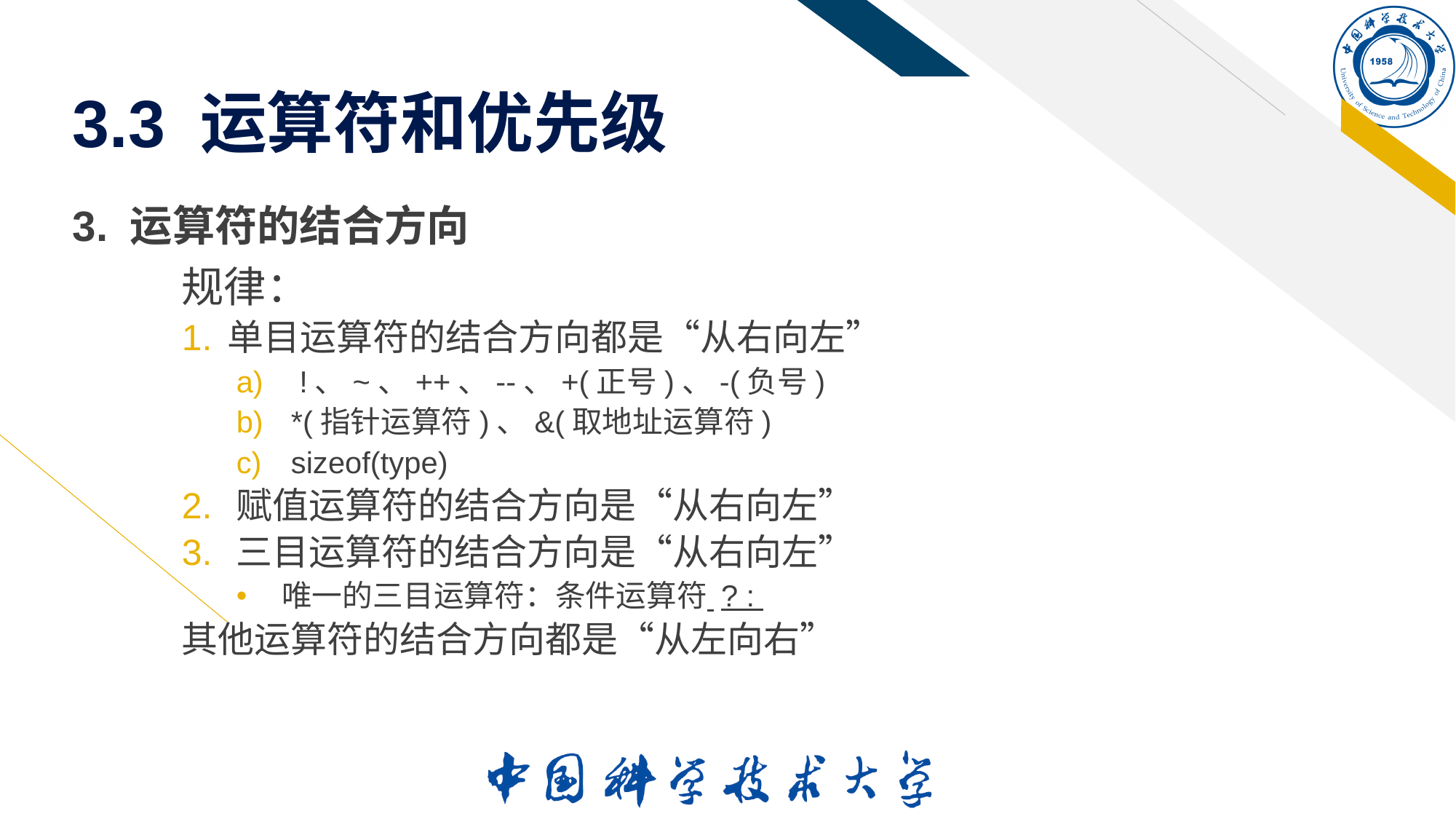

# 3.3 运算符和优先级
3. 运算符的结合方向
	规律：
单目运算符的结合方向都是“从右向左”
 !、~、++、--、+(正号)、-(负号)
*(指针运算符)、&(取地址运算符)
sizeof(type)
赋值运算符的结合方向是“从右向左”
三目运算符的结合方向是“从右向左”
唯一的三目运算符：条件运算符 ? :
其他运算符的结合方向都是“从左向右”